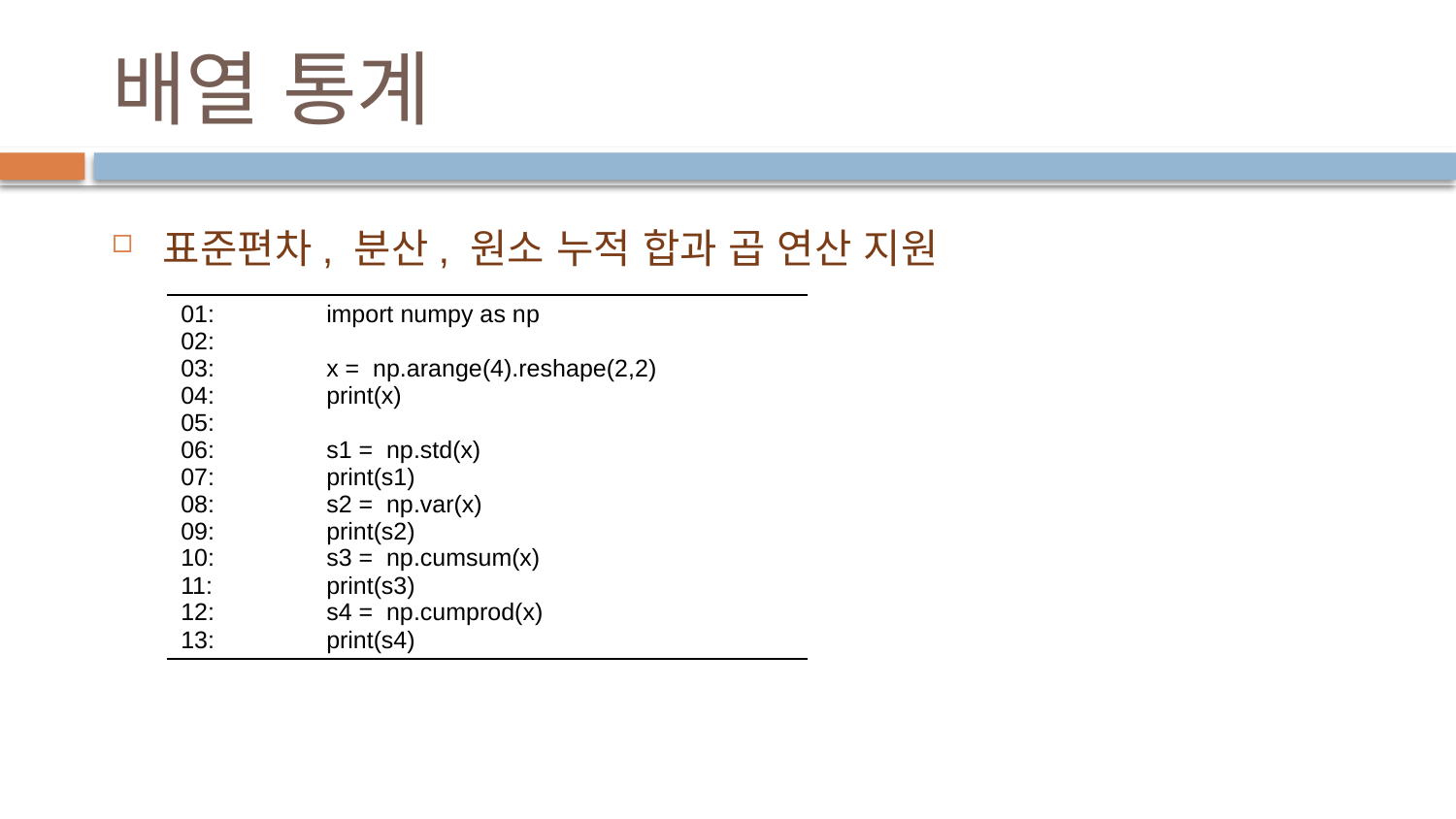

# 배열 통계
표준편차, 분산, 원소 누적 합과 곱 연산 지원
| 01: import numpy as np 02: 03: x = np.arange(4).reshape(2,2) 04: print(x) 05: 06: s1 = np.std(x) 07: print(s1) 08: s2 = np.var(x) 09: print(s2) 10: s3 = np.cumsum(x) 11: print(s3) 12: s4 = np.cumprod(x) 13: print(s4) |
| --- |